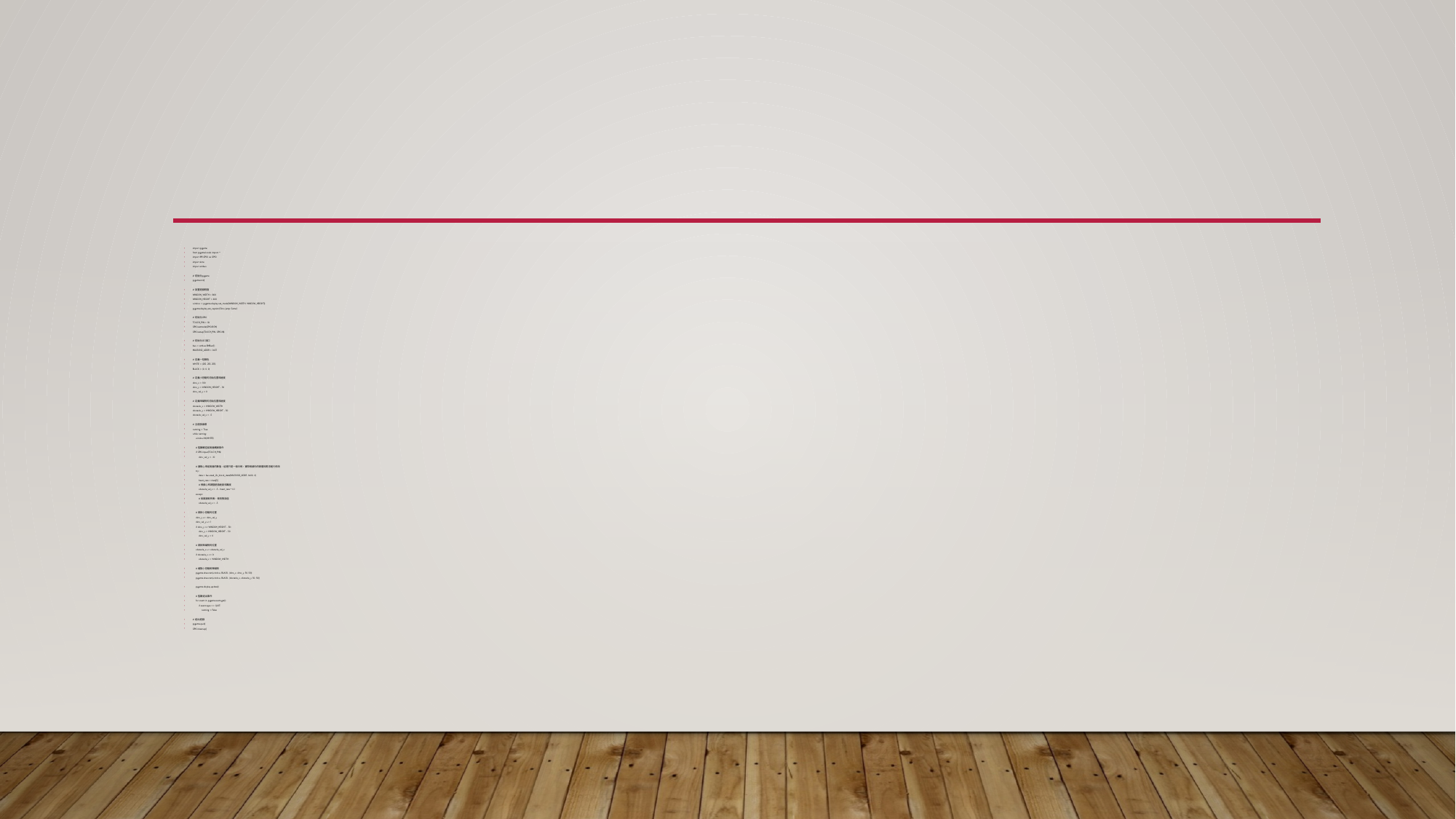

#
import pygame
from pygame.locals import *
import RPi.GPIO as GPIO
import time
import smbus

# 初始化pygame
pygame.init()

# 設置遊戲視窗
WINDOW_WIDTH = 800
WINDOW_HEIGHT = 400
window = pygame.display.set_mode((WINDOW_WIDTH, WINDOW_HEIGHT))
pygame.display.set_caption('Dino Jump Game')

# 初始化GPIO
TOUCH_PIN = 18
GPIO.setmode(GPIO.BCM)
GPIO.setup(TOUCH_PIN, GPIO.IN)

# 初始化I2C接口
bus = smbus.SMBus(1)
MAX30102_ADDR = 0x57

# 定義一些顏色
WHITE = (255, 255, 255)
BLACK = (0, 0, 0)

# 定義小恐龍的初始位置和速度
dino_x = 100
dino_y = WINDOW_HEIGHT - 50
dino_vel_y = 0

# 定義障礙物的初始位置和速度
obstacle_x = WINDOW_WIDTH
obstacle_y = WINDOW_HEIGHT - 50
obstacle_vel_x = -5

# 主遊戲循環
running = True
while running:
    window.fill(WHITE)

    # 監聽觸控感測器觸摸事件
    if GPIO.input(TOUCH_PIN):
        dino_vel_y = -10

    # 讀取心率感測器的數值，這裡只是一個示例，實際根據你的硬體和需求進行修改
    try:
        data = bus.read_i2c_block_data(MAX30102_ADDR, 0x00, 6)
        heart_rate = data[3]
        # 根據心率調整遊戲速度和難度
        obstacle_vel_x = -5 - heart_rate * 0.1
    except:
        # 如果讀取失敗，使用預設值
        obstacle_vel_x = -5

    # 更新小恐龍的位置
    dino_y += dino_vel_y
    dino_vel_y += 1
    if dino_y >= WINDOW_HEIGHT - 50:
        dino_y = WINDOW_HEIGHT - 50
        dino_vel_y = 0

    # 更新障礙物的位置
    obstacle_x += obstacle_vel_x
    if obstacle_x <= 0:
        obstacle_x = WINDOW_WIDTH

    # 繪製小恐龍和障礙物
    pygame.draw.rect(window, BLACK, (dino_x, dino_y, 50, 50))
    pygame.draw.rect(window, BLACK, (obstacle_x, obstacle_y, 50, 50))

    pygame.display.update()

    # 監聽退出事件
    for event in pygame.event.get():
        if event.type == QUIT:
            running = False

# 退出遊戲
pygame.quit()
GPIO.cleanup()